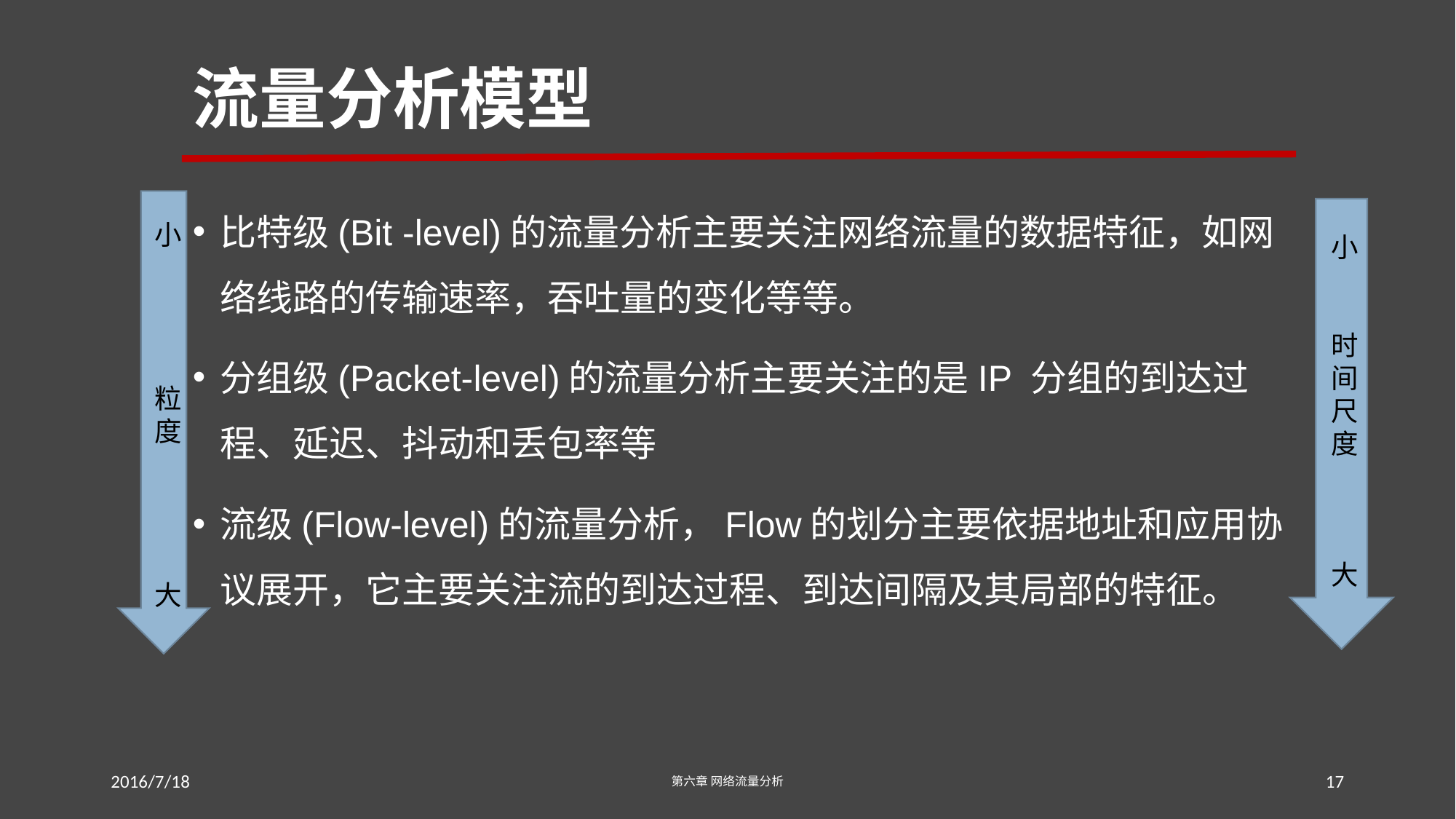

# 流量分析模型
比特级(Bit -level)的流量分析主要关注网络流量的数据特征，如网络线路的传输速率，吞吐量的变化等等。
分组级(Packet-level)的流量分析主要关注的是IP 分组的到达过程、延迟、抖动和丢包率等
流级(Flow-level)的流量分析，Flow的划分主要依据地址和应用协议展开，它主要关注流的到达过程、到达间隔及其局部的特征。

小

粒度

大
小

时间尺度

大
2016/7/18
第六章 网络流量分析
17